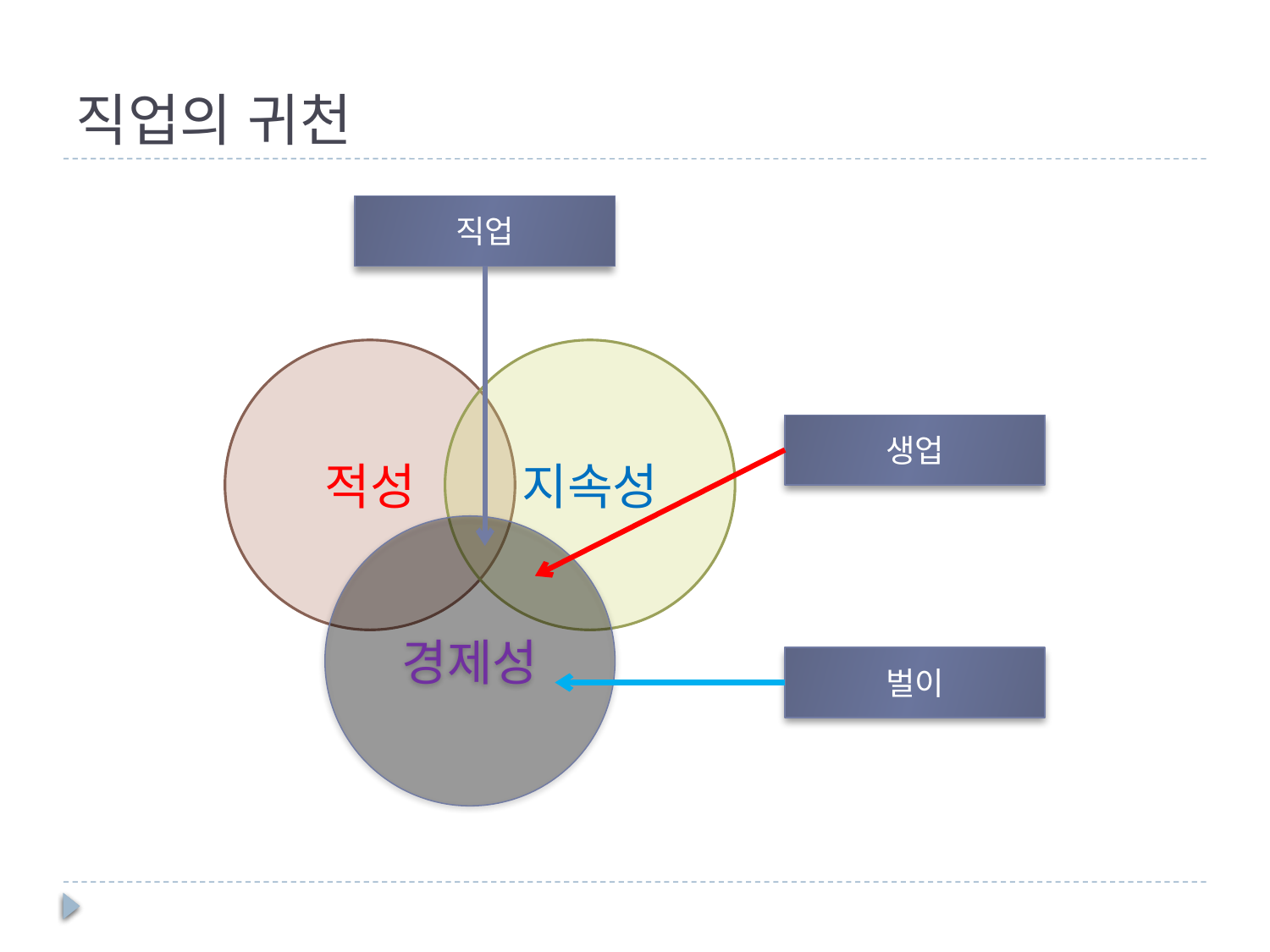

# 직업의 귀천
직업
적성
지속성
생업
경제성
벌이